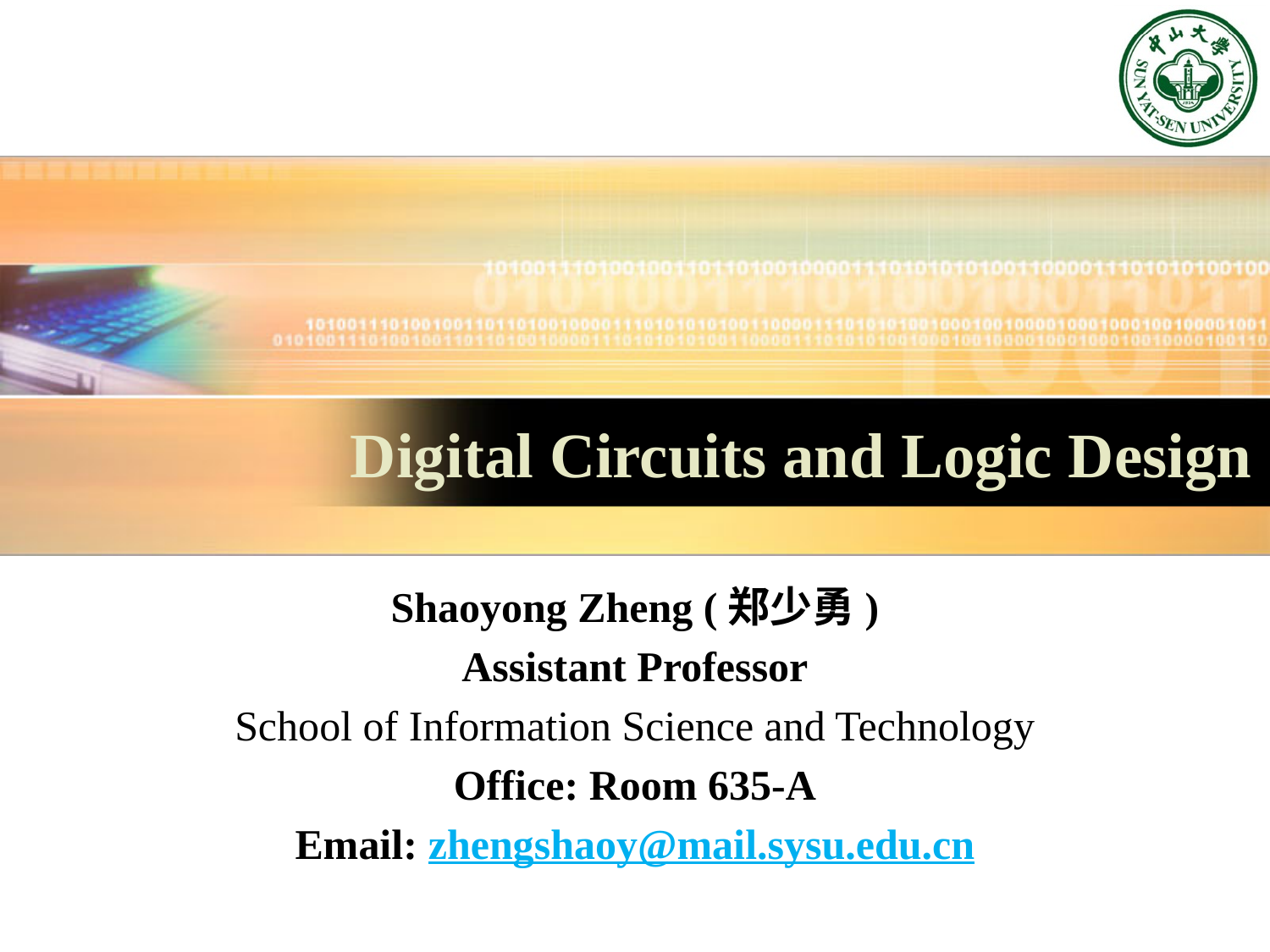

# Digital Circuits and Logic Design
Shaoyong Zheng (郑少勇)
Assistant Professor
School of Information Science and Technology
Office: Room 635-A
Email: zhengshaoy@mail.sysu.edu.cn